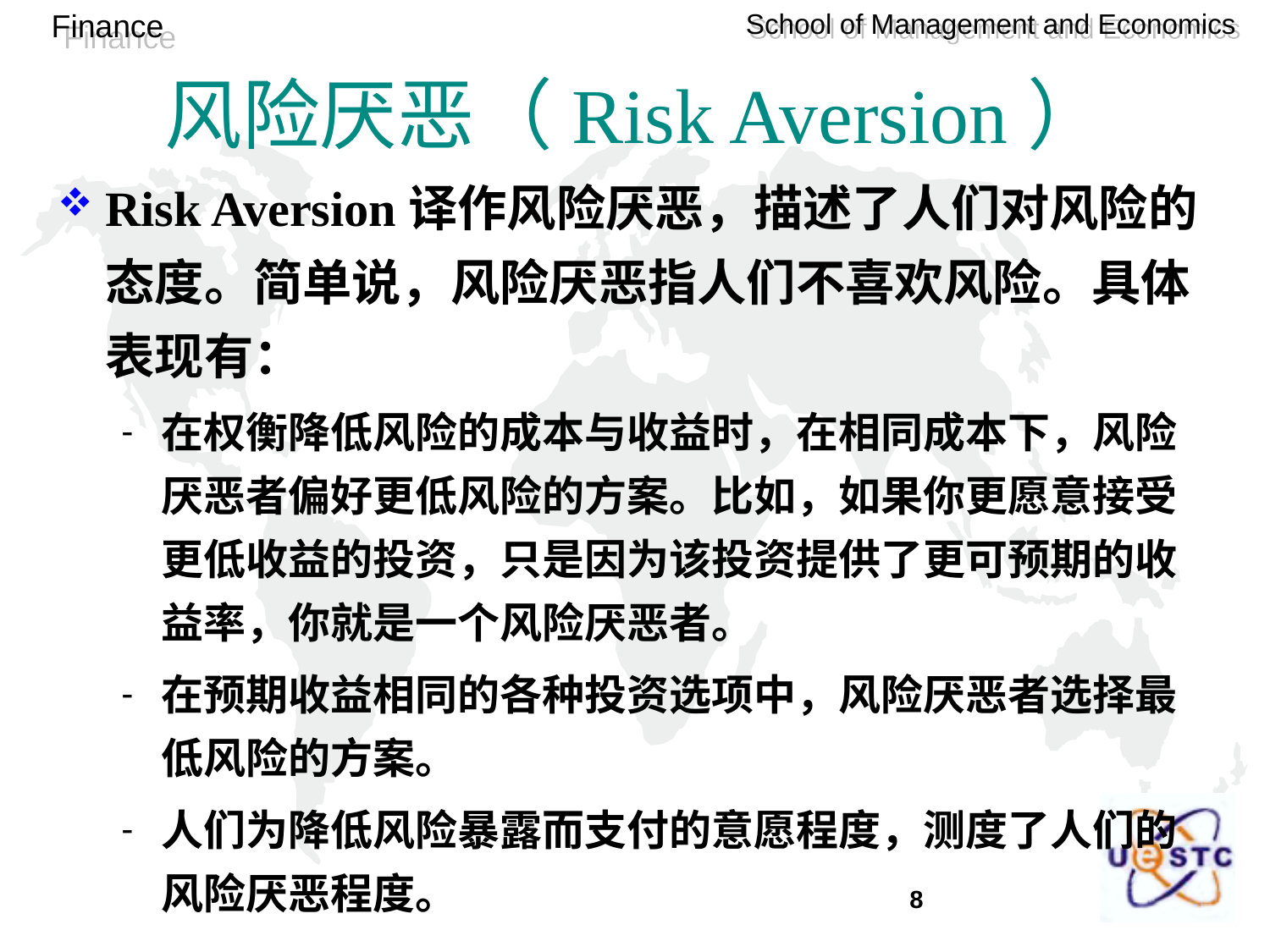

# 风险厌恶（Risk Aversion）
Risk Aversion译作风险厌恶，描述了人们对风险的态度。简单说，风险厌恶指人们不喜欢风险。具体表现有：
在权衡降低风险的成本与收益时，在相同成本下，风险厌恶者偏好更低风险的方案。比如，如果你更愿意接受更低收益的投资，只是因为该投资提供了更可预期的收益率，你就是一个风险厌恶者。
在预期收益相同的各种投资选项中，风险厌恶者选择最低风险的方案。
人们为降低风险暴露而支付的意愿程度，测度了人们的风险厌恶程度。